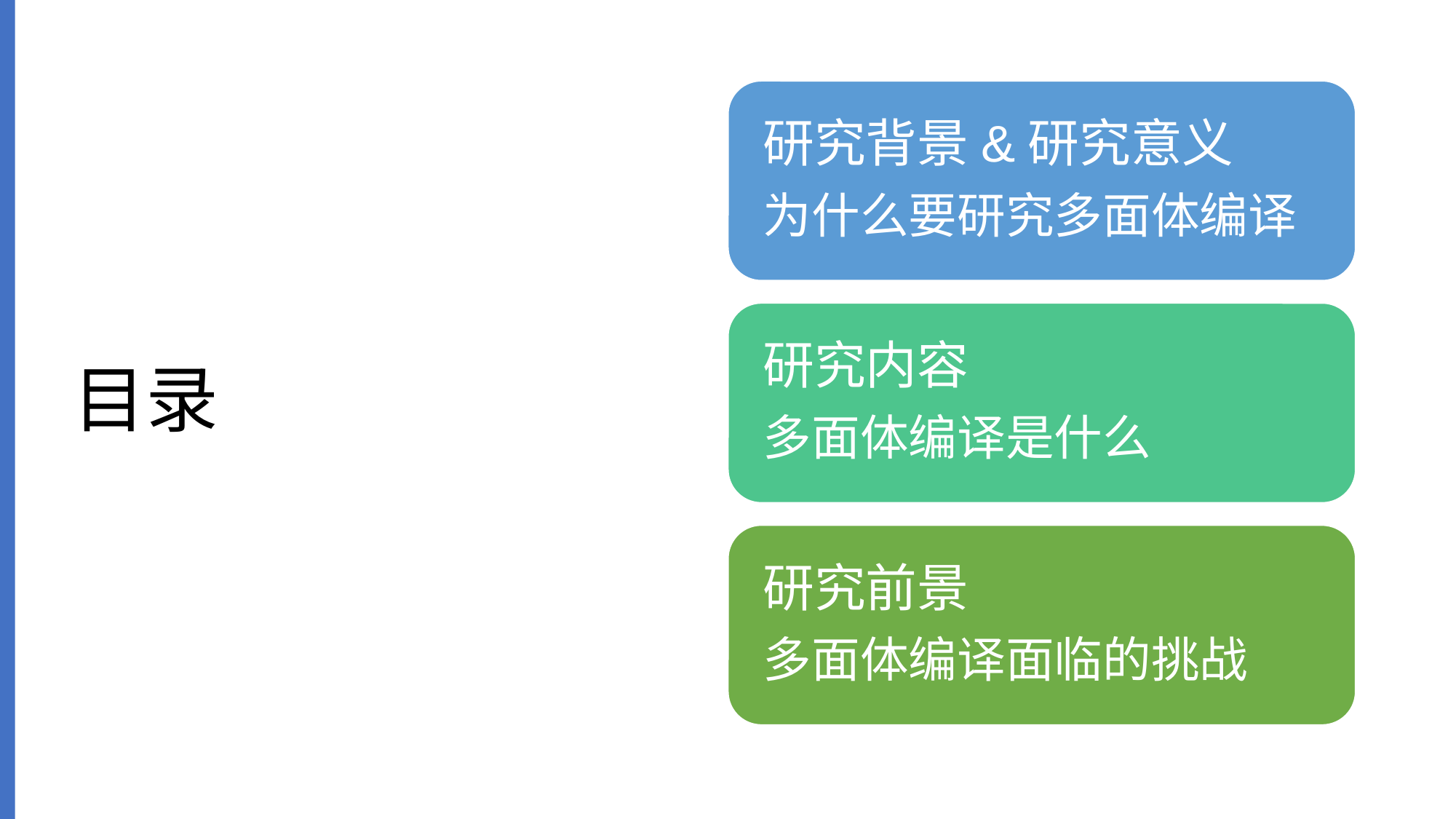

# 目录
研究背景&研究意义
为什么要研究多面体编译
研究内容
多面体编译是什么
研究前景
多面体编译面临的挑战